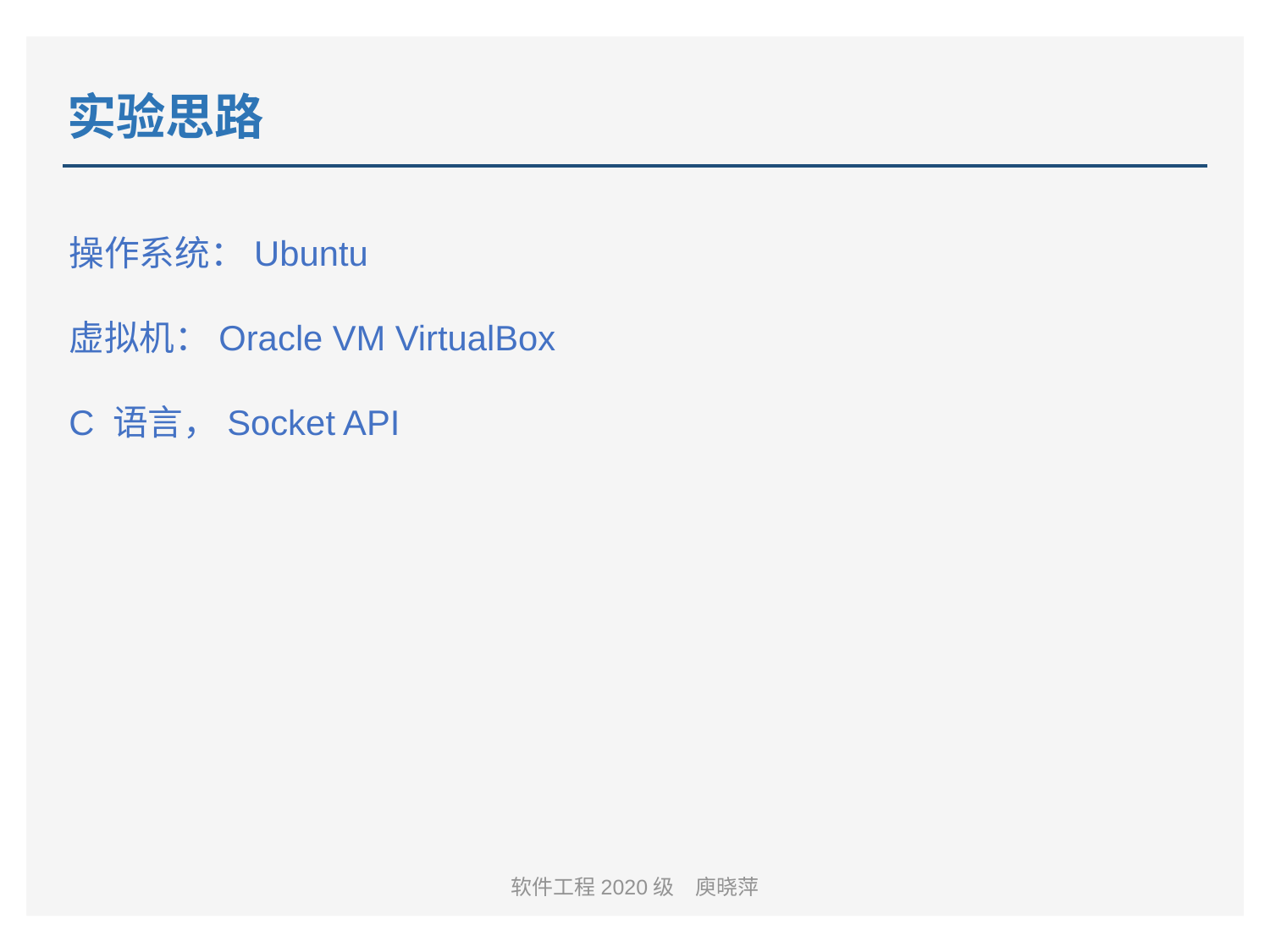

# 实验思路
操作系统：Ubuntu
虚拟机：Oracle VM VirtualBox
C 语言，Socket API

软件工程2020级　庾晓萍
2